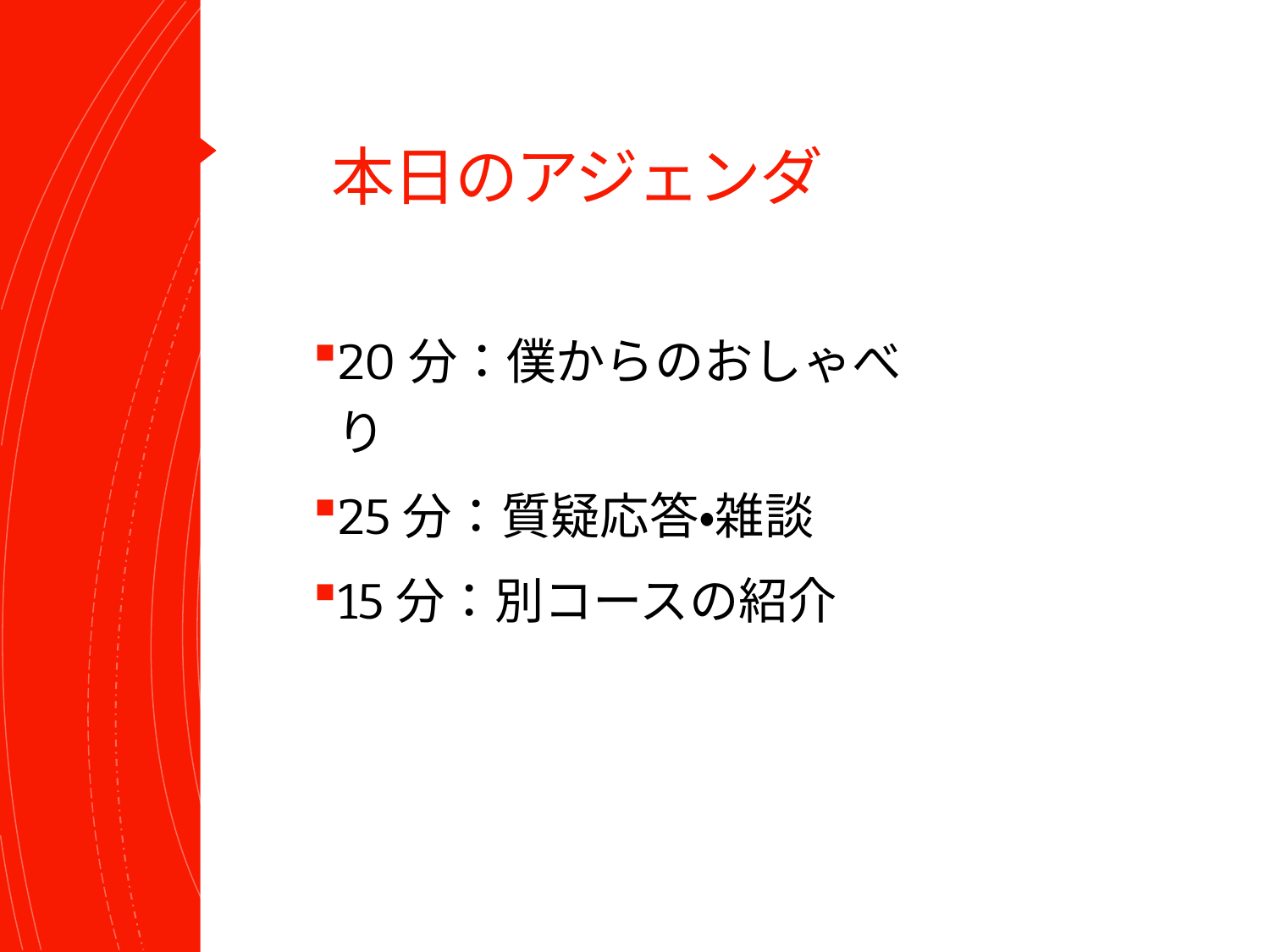

# 本日のアジェンダ

20分：僕からのおしゃべり
25分：質疑応答・雑談
15分：別コースの紹介